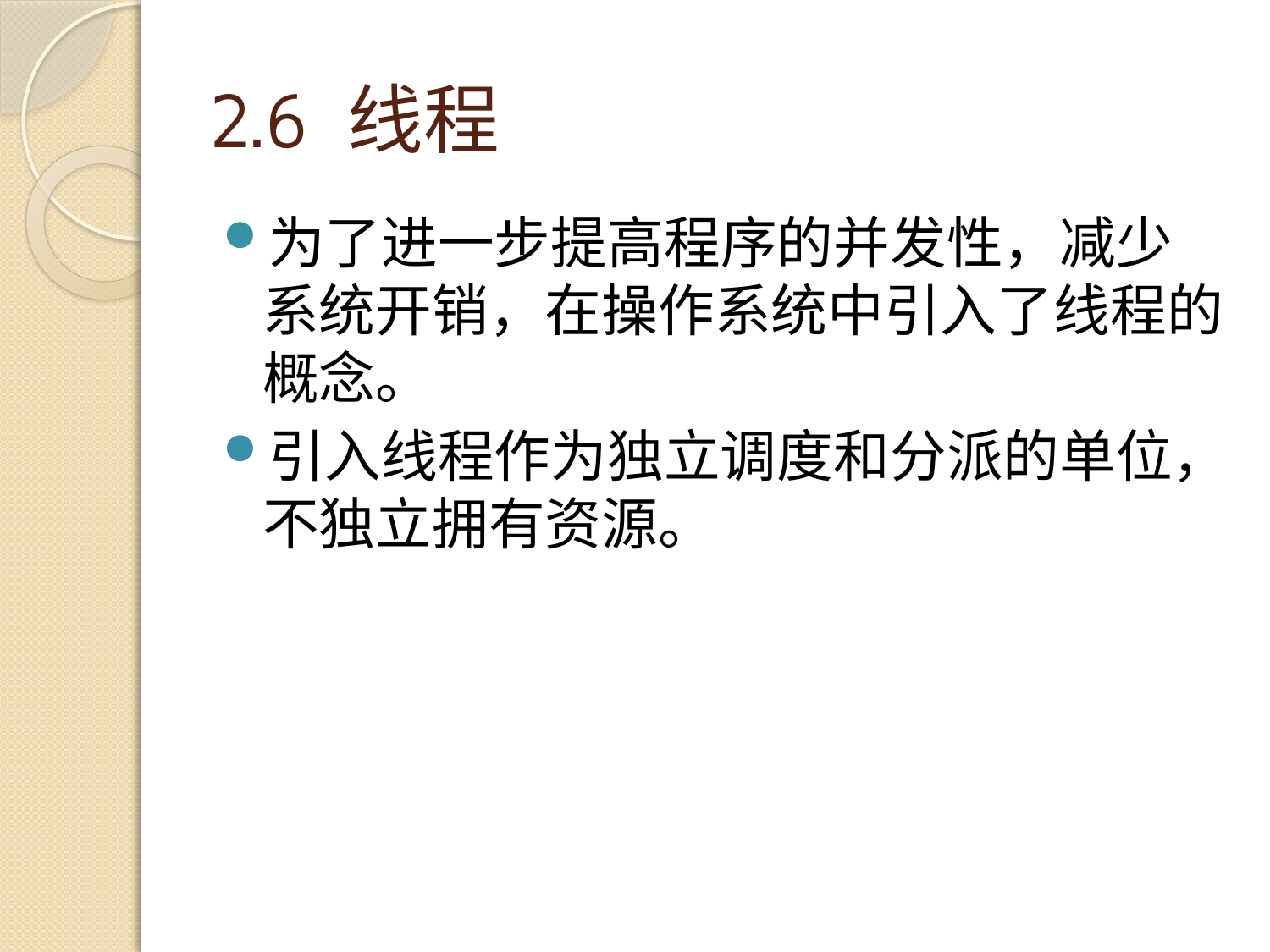

# 2.6 线程
为了进一步提高程序的并发性，减少系统开销，在操作系统中引入了线程的概念。
引入线程作为独立调度和分派的单位，不独立拥有资源。